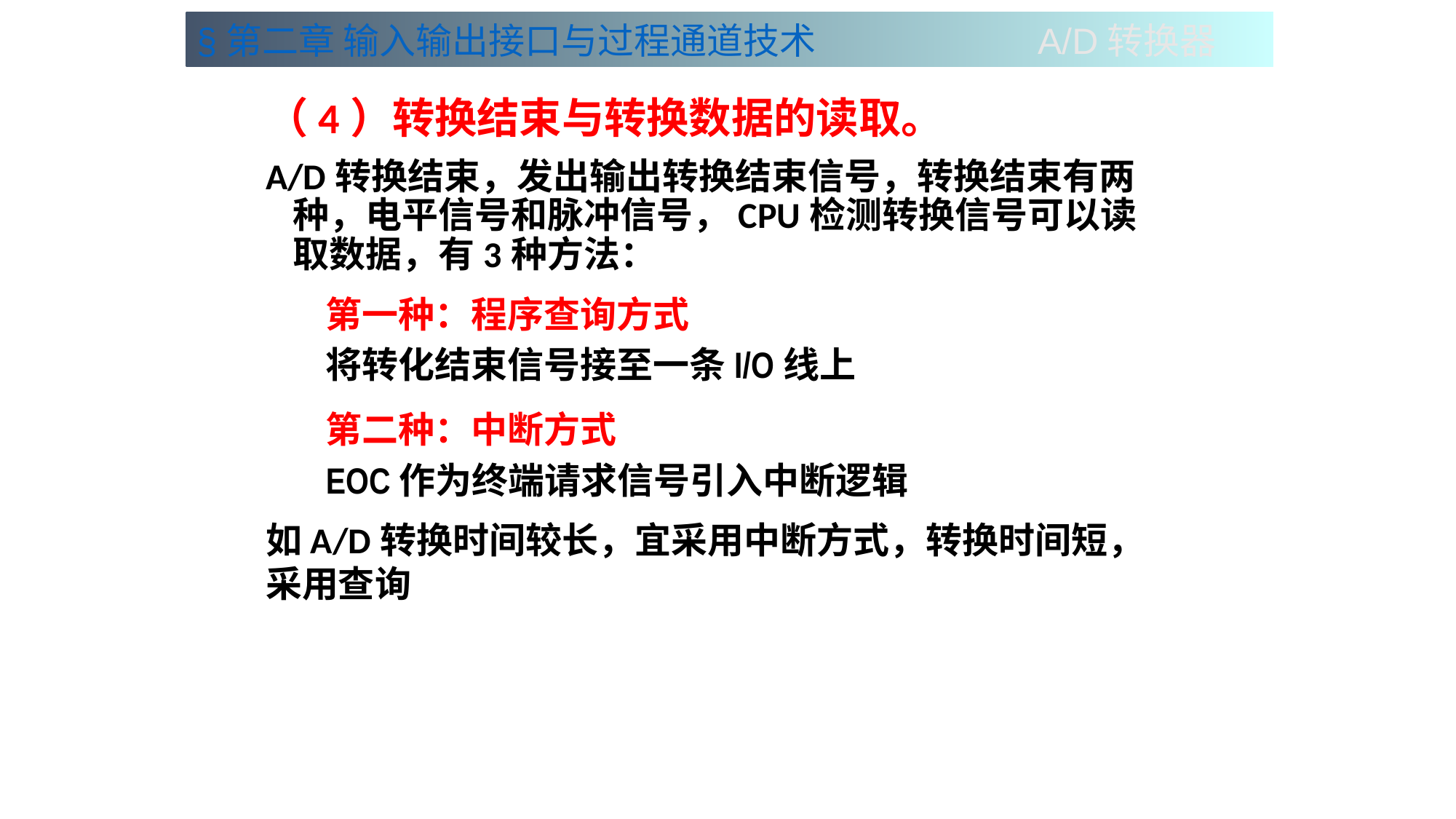

§第二章 输入输出接口与过程通道技术                          A/D转换器
（4）转换结束与转换数据的读取。
A/D转换结束，发出输出转换结束信号，转换结束有两种，电平信号和脉冲信号，CPU检测转换信号可以读取数据，有3种方法：
第一种：程序查询方式
将转化结束信号接至一条I/O线上
第二种：中断方式
EOC作为终端请求信号引入中断逻辑
如A/D转换时间较长，宜采用中断方式，转换时间短，采用查询